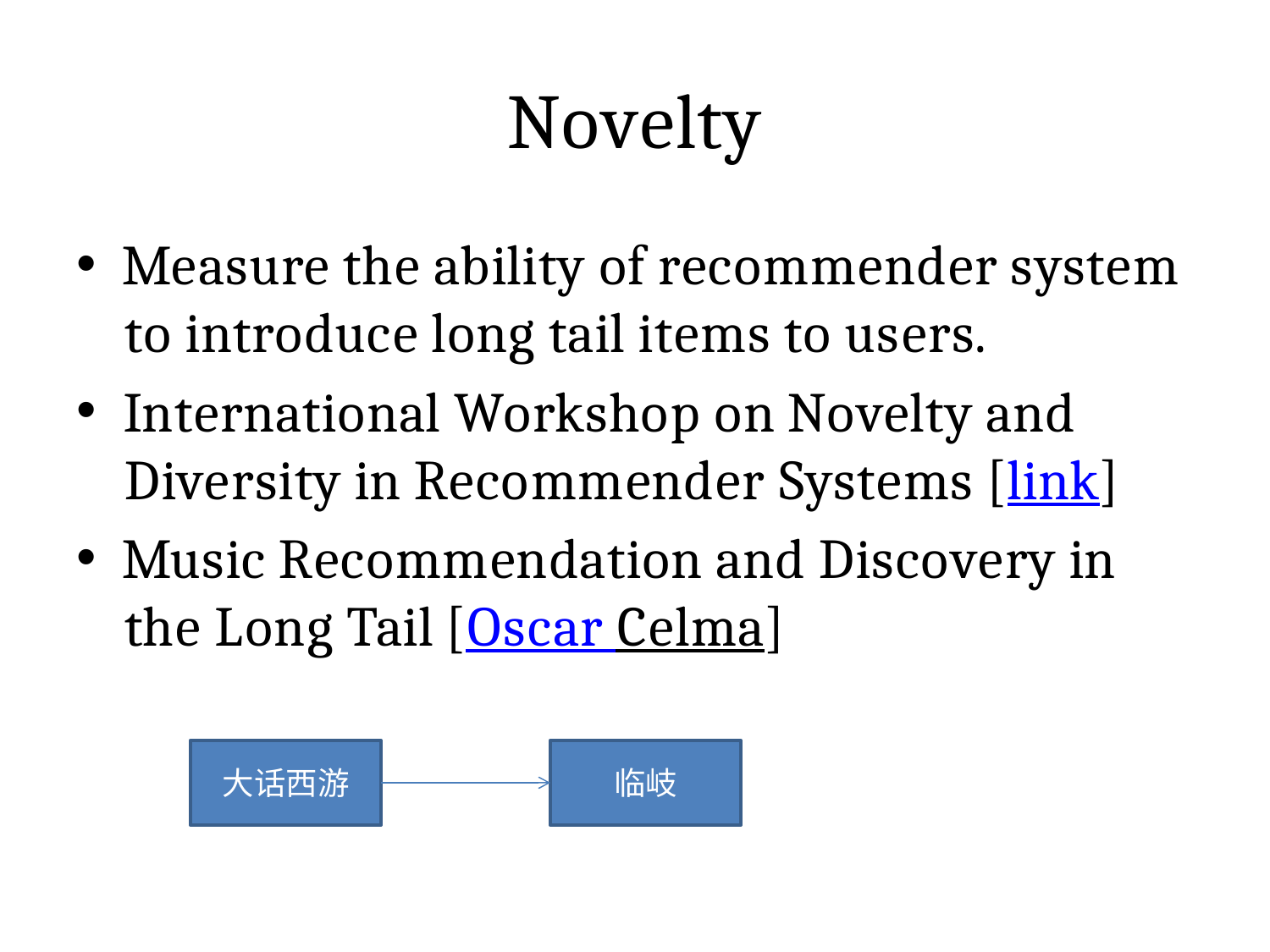

# Novelty
Measure the ability of recommender system to introduce long tail items to users.
International Workshop on Novelty and Diversity in Recommender Systems [link]
Music Recommendation and Discovery in the Long Tail [Oscar Celma]
大话西游
临岐